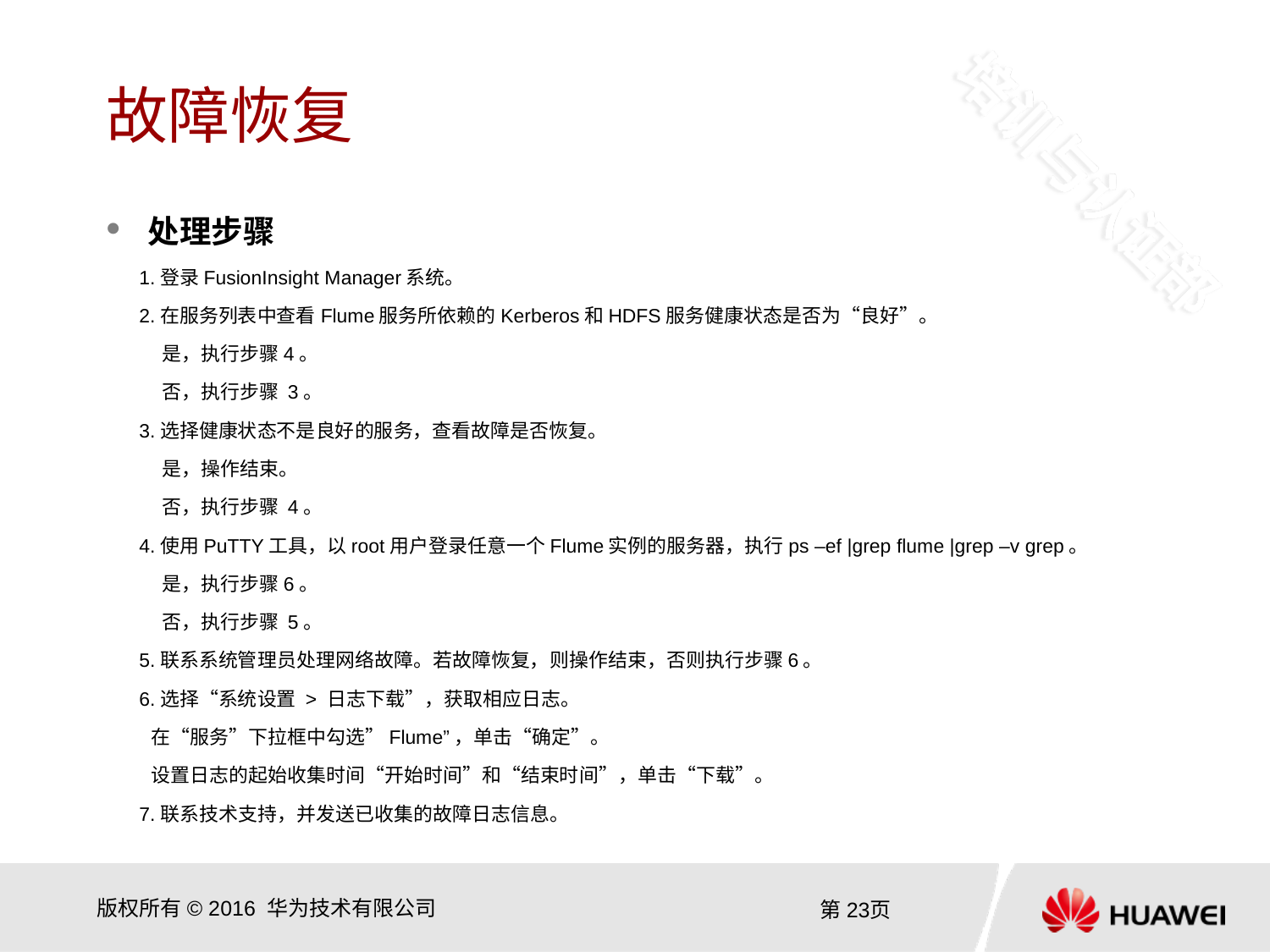

# 故障恢复

处理步骤
      1.登录FusionInsight Manager系统。
      2.在服务列表中查看Flume服务所依赖的Kerberos和HDFS服务健康状态是否为“良好”。
是，执行步骤4。
否，执行步骤 3。
      3.选择健康状态不是良好的服务，查看故障是否恢复。
是，操作结束。
否，执行步骤 4。
      4.使用PuTTY工具，以root用户登录任意一个Flume实例的服务器，执行ps –ef |grep flume |grep –v grep。
是，执行步骤6。
否，执行步骤 5。
      5.联系系统管理员处理网络故障。若故障恢复，则操作结束，否则执行步骤6。
      6.选择“系统设置 > 日志下载”，获取相应日志。
         在“服务”下拉框中勾选”Flume”，单击“确定”。
         设置日志的起始收集时间“开始时间”和“结束时间”，单击“下载”。
      7.联系技术支持，并发送已收集的故障日志信息。